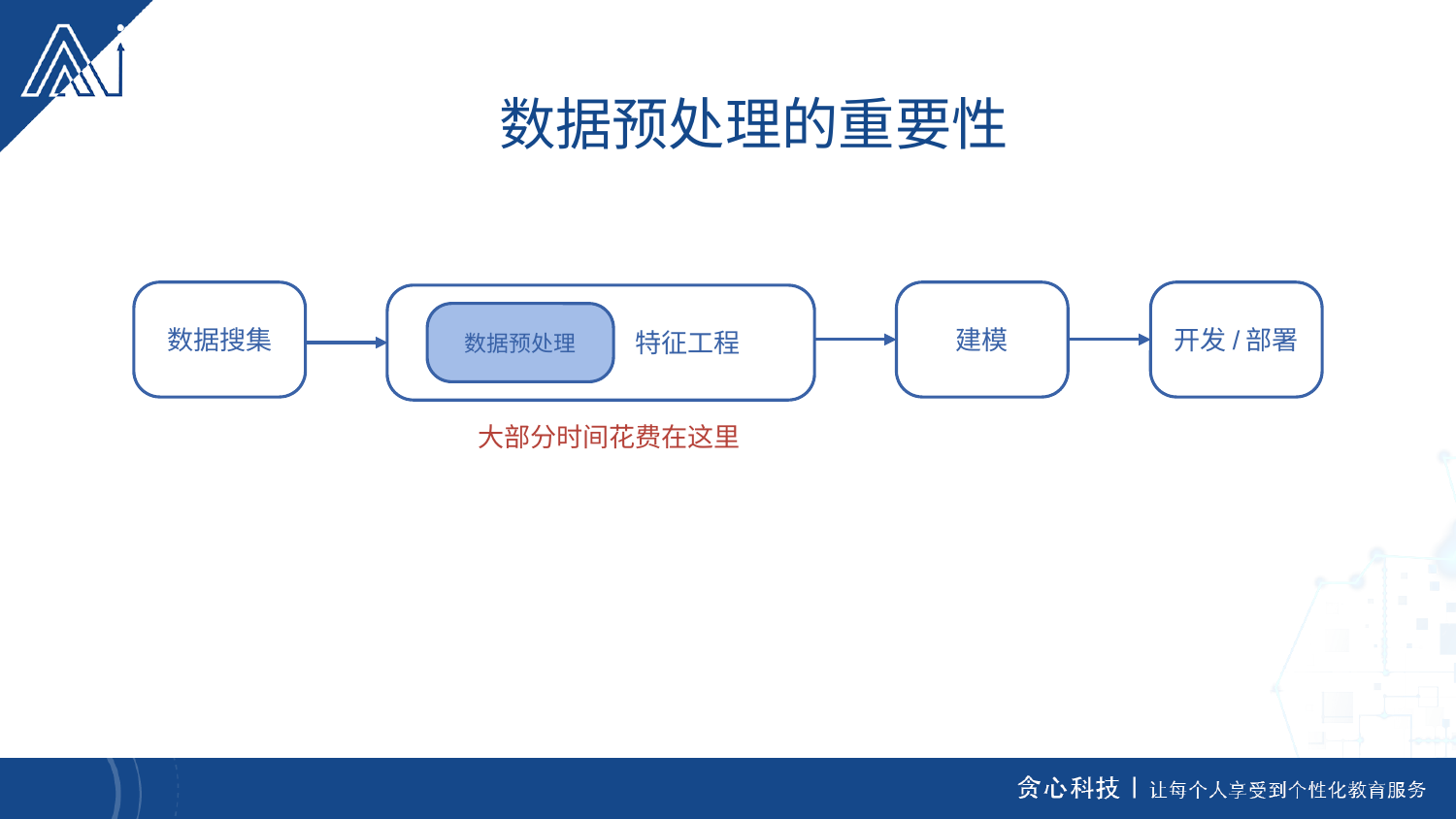

数据预处理的重要性
数据搜集
建模
开发/部署
                                       特征工程
数据预处理

大部分时间花费在这里